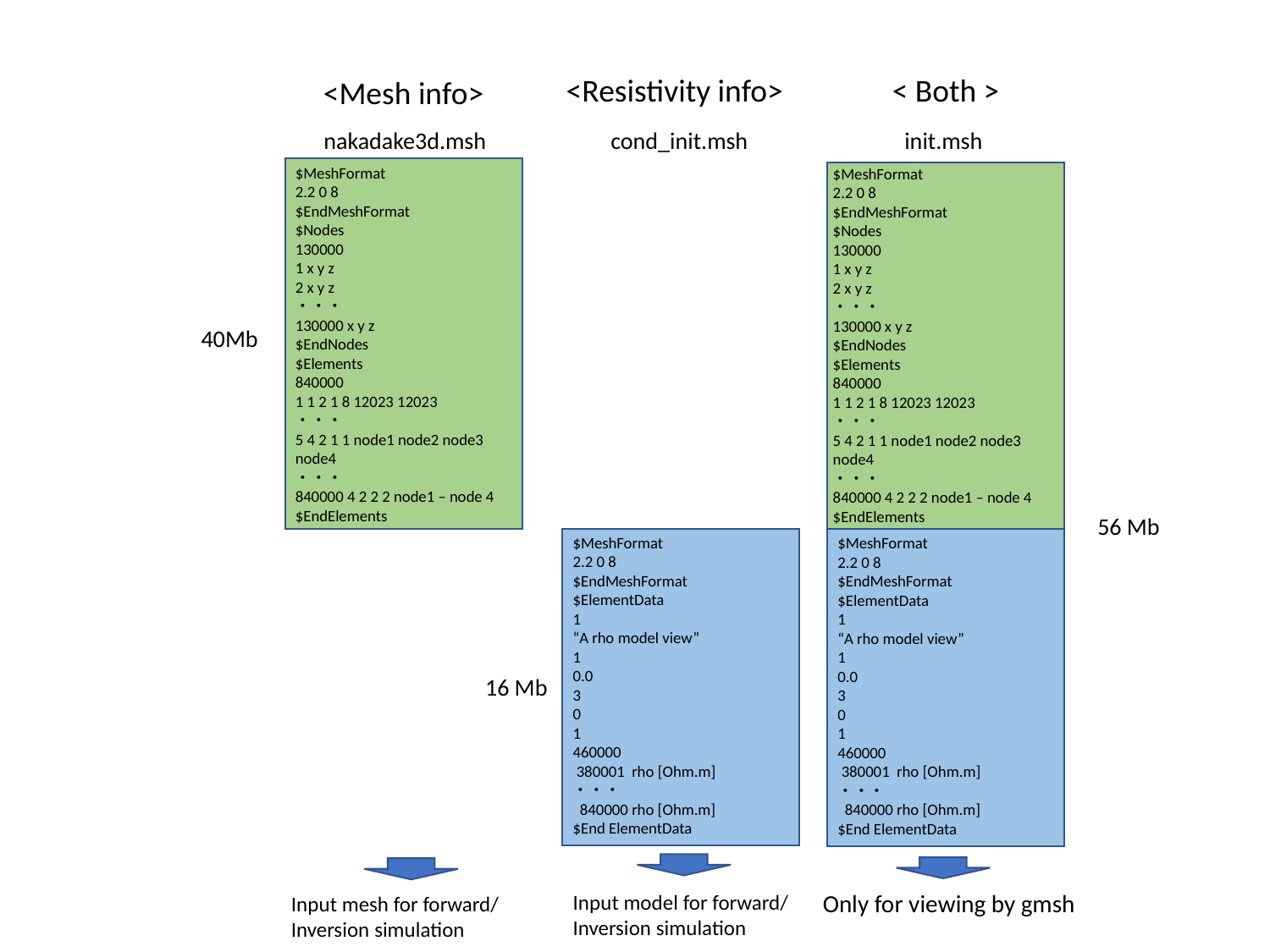

<Resistivity info>
< Both >
<Mesh info>
nakadake3d.msh
cond_init.msh
init.msh
$MeshFormat
2.2 0 8
$EndMeshFormat
$Nodes
130000
1 x y z
2 x y z
・・・
130000 x y z
$EndNodes
$Elements
840000
1 1 2 1 8 12023 12023
・・・
5 4 2 1 1 node1 node2 node3 node4
・・・
840000 4 2 2 2 node1 – node 4
$EndElements

$MeshFormat
2.2 0 8
$EndMeshFormat
$Nodes
130000
1 x y z
2 x y z
・・・
130000 x y z
$EndNodes
$Elements
840000
1 1 2 1 8 12023 12023
・・・
5 4 2 1 1 node1 node2 node3 node4
・・・
840000 4 2 2 2 node1 – node 4
$EndElements

40Mb
56 Mb
$MeshFormat
2.2 0 8
$EndMeshFormat
$ElementData
1
“A rho model view”
1
0.0
3
0
1
460000
 380001  rho [Ohm.m]
・・・
  840000 rho [Ohm.m]
$End ElementData

$MeshFormat
2.2 0 8
$EndMeshFormat
$ElementData
1
“A rho model view”
1
0.0
3
0
1
460000
 380001  rho [Ohm.m]
・・・
  840000 rho [Ohm.m]
$End ElementData

16 Mb

Only for viewing by gmsh
Input model for forward/
Inversion simulation
Input mesh for forward/
Inversion simulation